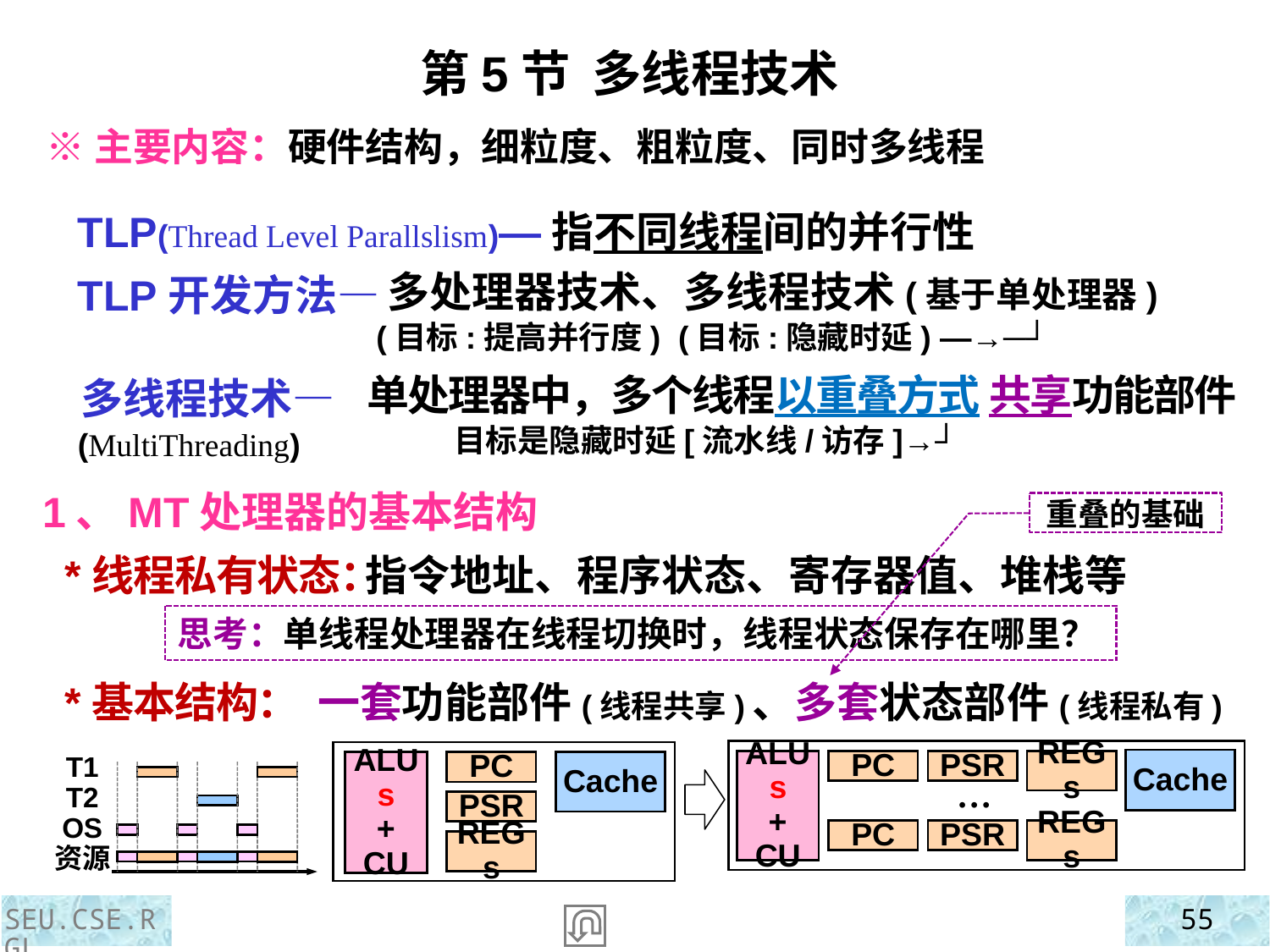

第5节  多线程技术
 ※主要内容：硬件结构，细粒度、粗粒度、同时多线程
   TLP(Thread Level Parallslism)—指不同线程间的并行性
   TLP开发方法—

   多线程技术—
    (MultiThreading)
 多处理器技术、多线程技术(基于单处理器)
 (目标:提高并行度)  (目标:隐藏时延) ―→─┘
单处理器中，多个线程以重叠方式 共享功能部件
           目标是隐藏时延[流水线/访存]→┘
1、MT处理器的基本结构
  *线程私有状态：

  *基本结构：
重叠的基础
    指令地址、程序状态、寄存器值、堆栈等

一套功能部件(线程共享)、多套状态部件(线程私有)
思考：单线程处理器在线程切换时，线程状态保存在哪里？

Cache
ALUs
+
CU
PC
PSR
REGs
…
PC
PSR
REGs

ALUs
+
CU
PC
Cache
PSR
REGs
T1
T2
OS
资源

SEU.CSE.RGL
55